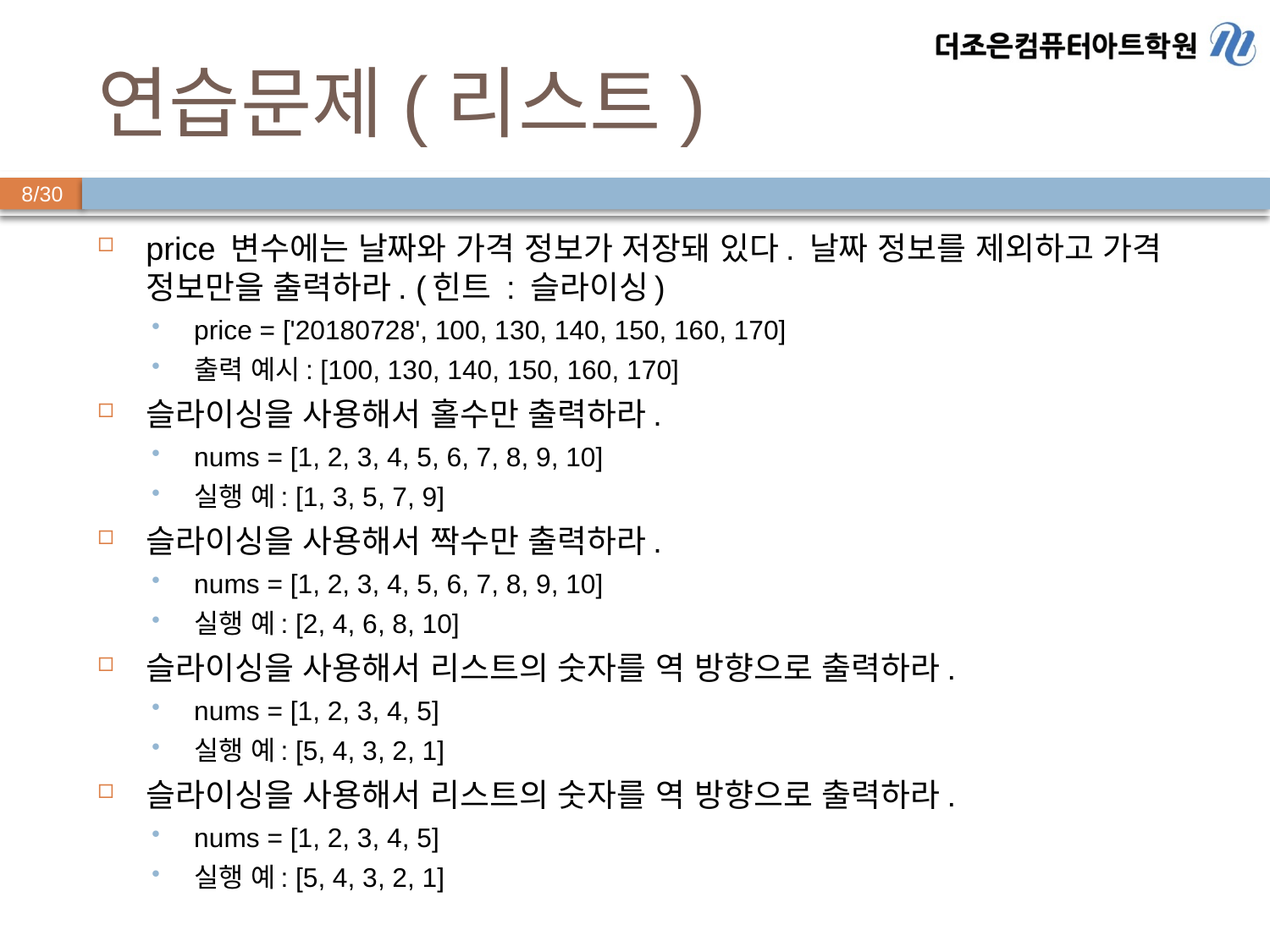

# 연습문제(리스트)
price 변수에는 날짜와 가격 정보가 저장돼 있다. 날짜 정보를 제외하고 가격 정보만을 출력하라. (힌트 : 슬라이싱)
price = ['20180728', 100, 130, 140, 150, 160, 170]
출력 예시: [100, 130, 140, 150, 160, 170]
슬라이싱을 사용해서 홀수만 출력하라.
nums = [1, 2, 3, 4, 5, 6, 7, 8, 9, 10]
실행 예: [1, 3, 5, 7, 9]
슬라이싱을 사용해서 짝수만 출력하라.
nums = [1, 2, 3, 4, 5, 6, 7, 8, 9, 10]
실행 예: [2, 4, 6, 8, 10]
슬라이싱을 사용해서 리스트의 숫자를 역 방향으로 출력하라.
nums = [1, 2, 3, 4, 5]
실행 예: [5, 4, 3, 2, 1]
슬라이싱을 사용해서 리스트의 숫자를 역 방향으로 출력하라.
nums = [1, 2, 3, 4, 5]
실행 예: [5, 4, 3, 2, 1]